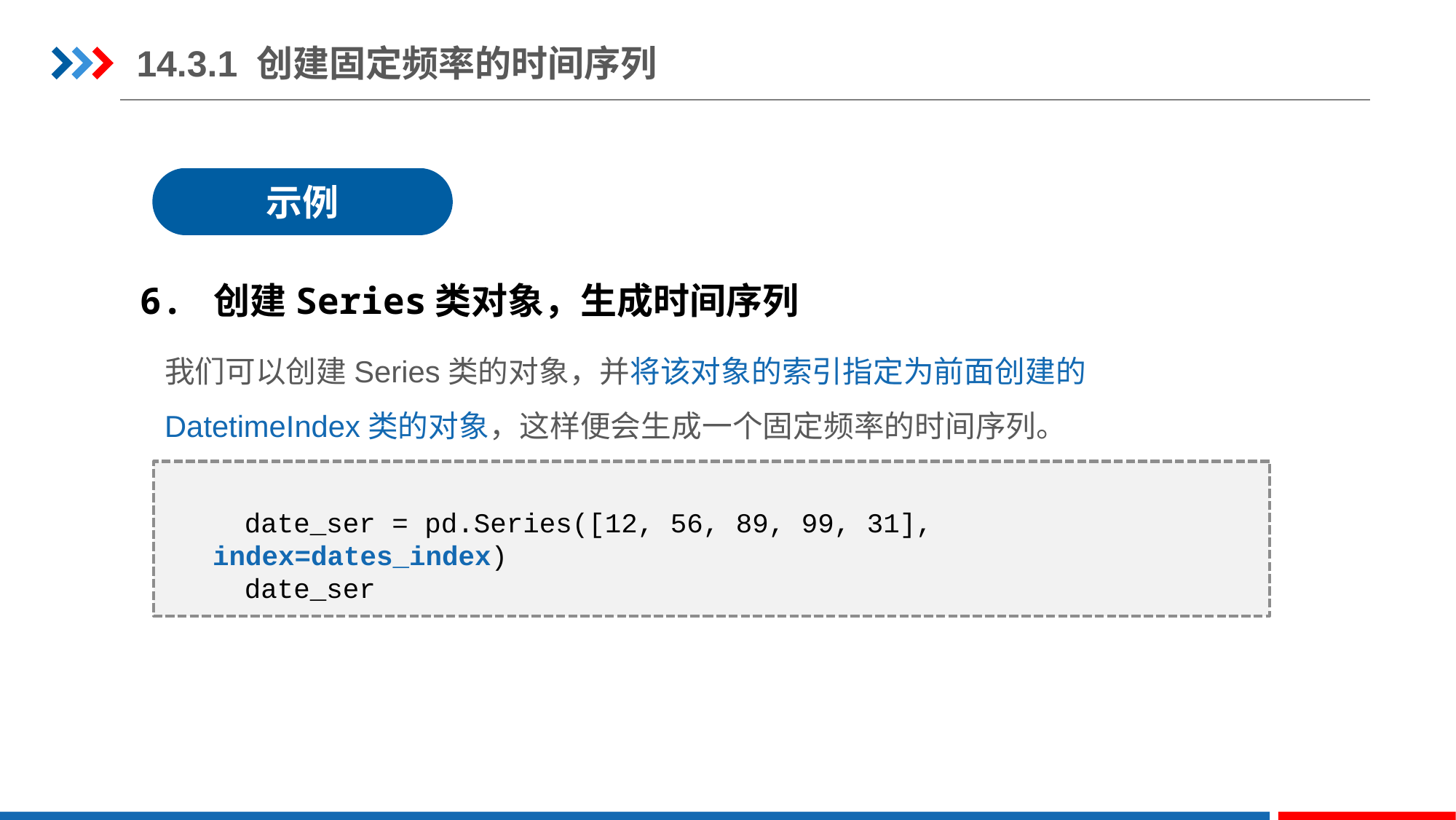

14.3.1 创建固定频率的时间序列
示例
6. 创建Series类对象，生成时间序列
我们可以创建Series类的对象，并将该对象的索引指定为前面创建的DatetimeIndex类的对象，这样便会生成一个固定频率的时间序列。

date_ser = pd.Series([12, 56, 89, 99, 31], index=dates_index)
date_ser